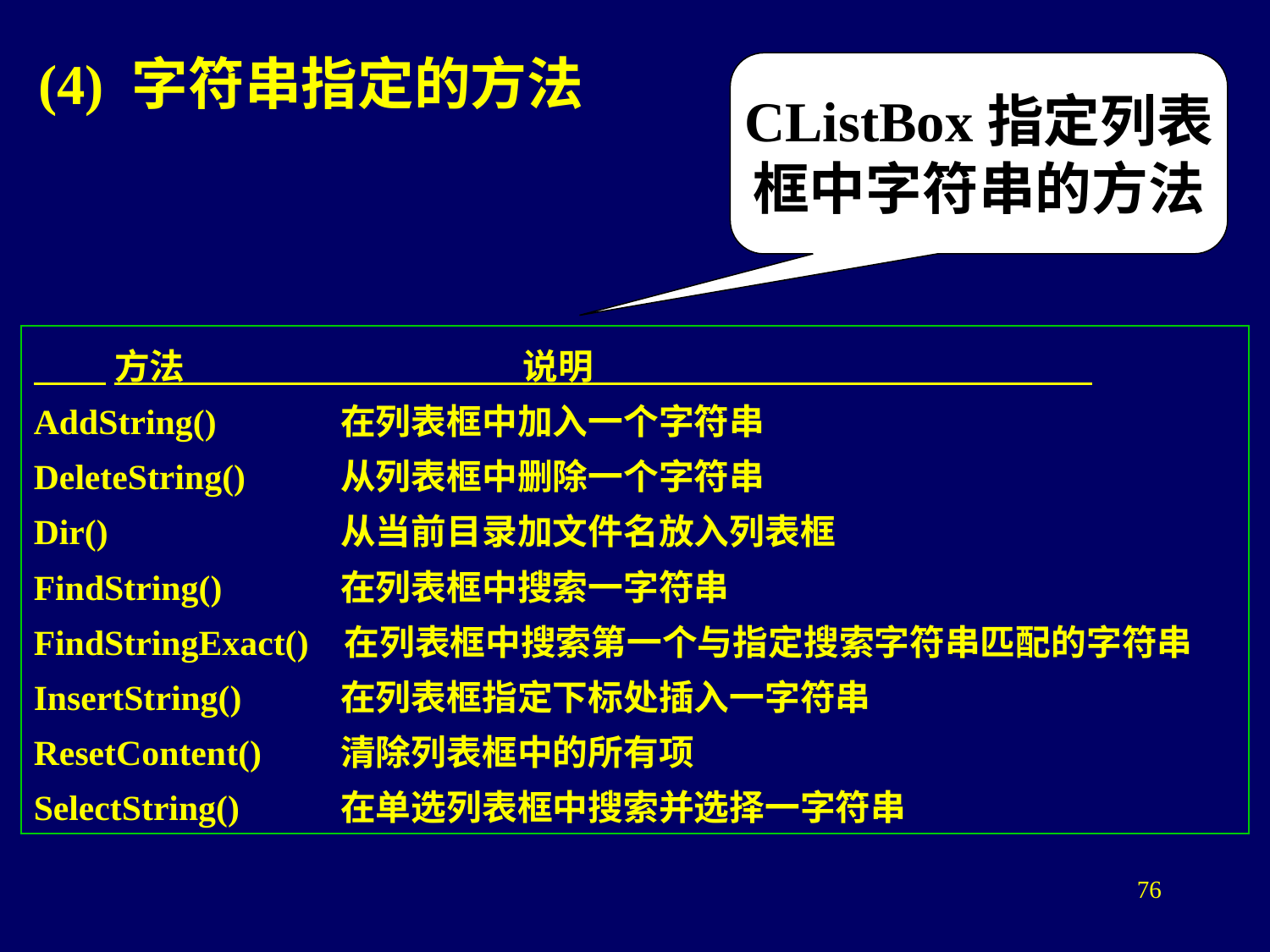

(4) 字符串指定的方法
CListBox指定列表
框中字符串的方法
         方法                                          说明
AddString()	     在列表框中加入一个字符串
DeleteString()	     从列表框中删除一个字符串
Dir()		     从当前目录加文件名放入列表框
FindString()	     在列表框中搜索一字符串
FindStringExact()   在列表框中搜索第一个与指定搜索字符串匹配的字符串
InsertString()	     在列表框指定下标处插入一字符串
ResetContent()	     清除列表框中的所有项
SelectString()	     在单选列表框中搜索并选择一字符串
76